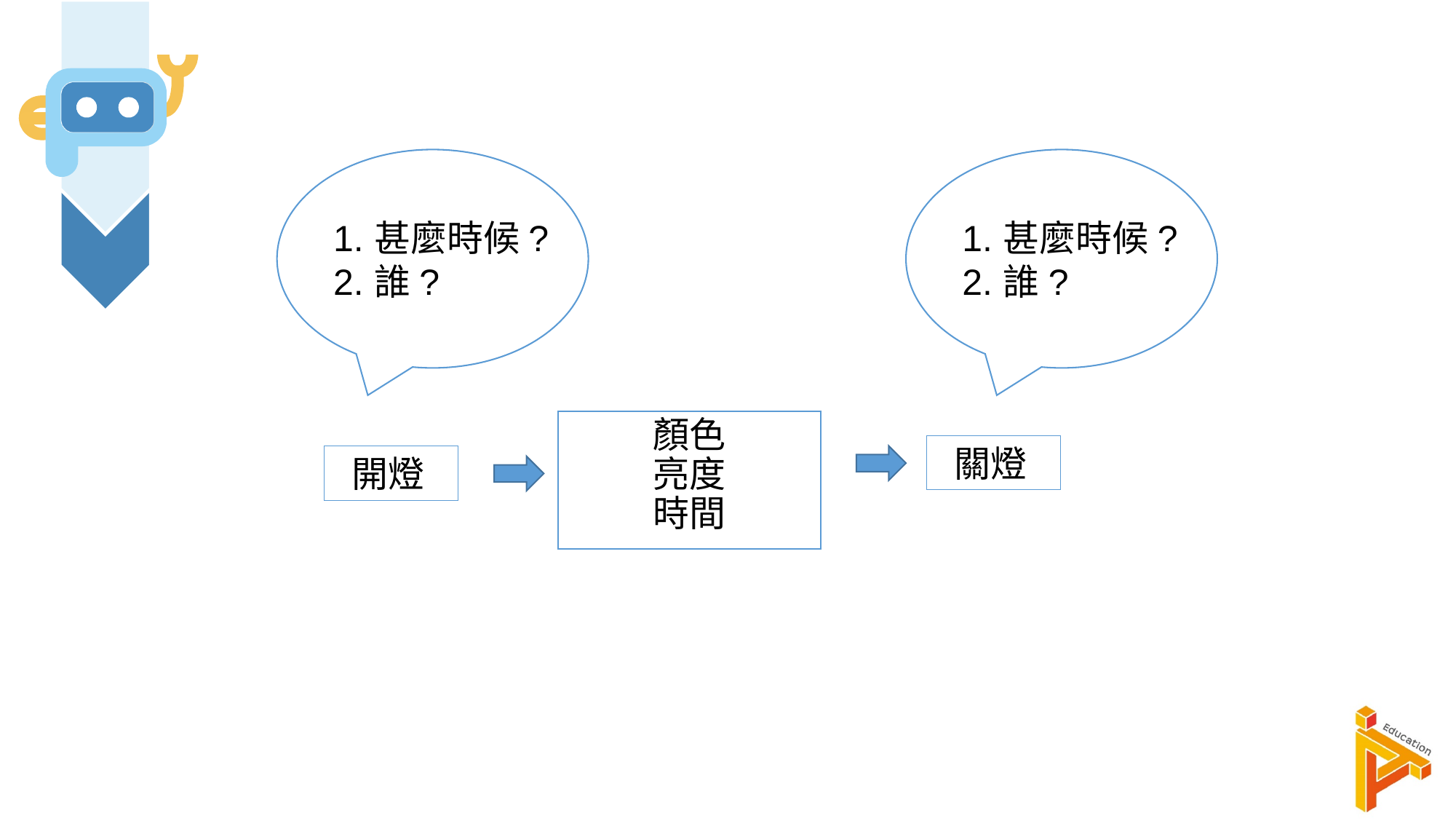

甚麼時候?
誰?
甚麼時候?
誰?
顏色
亮度
時間

 關燈
 開燈